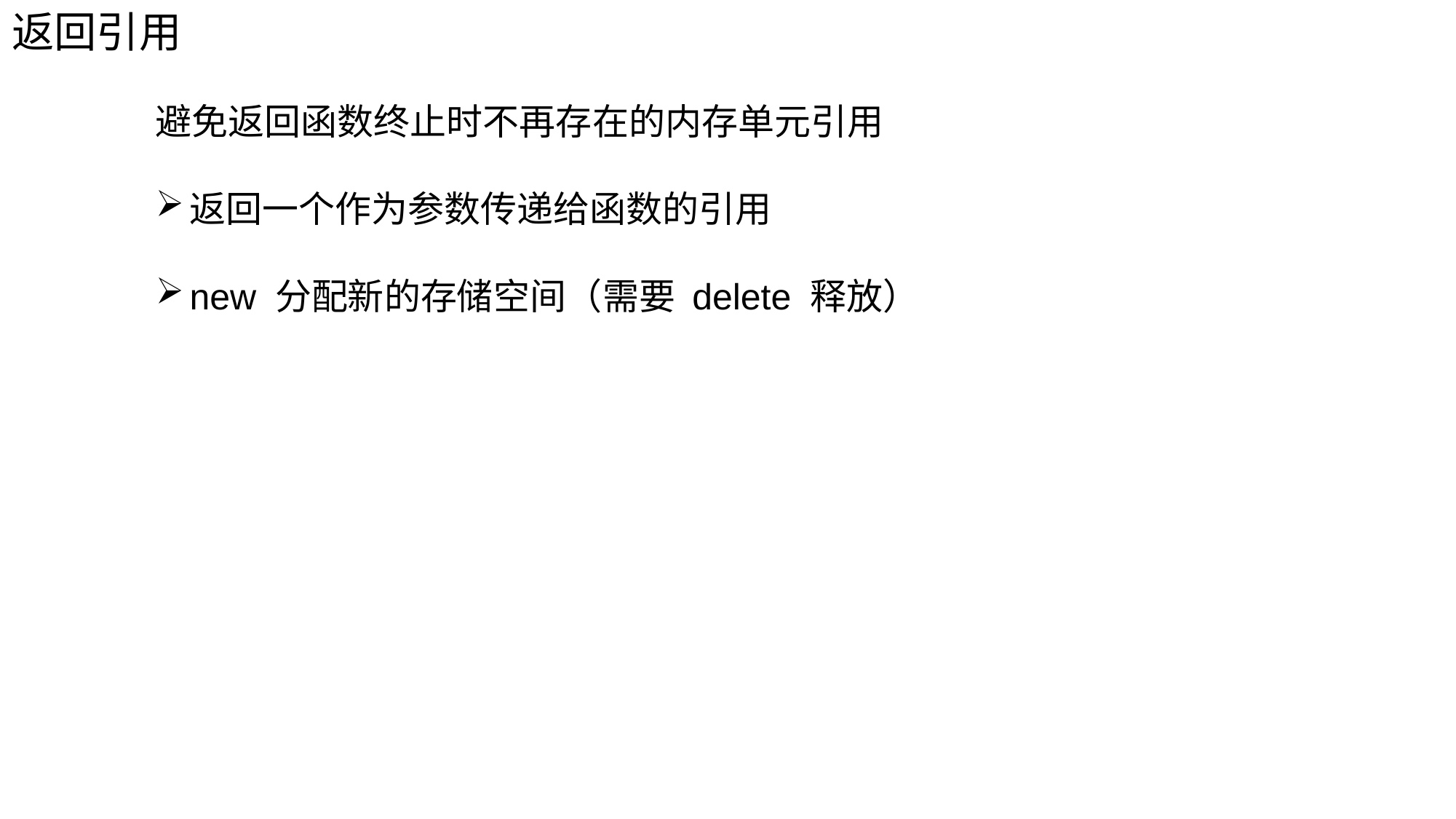

返回引用
避免返回函数终止时不再存在的内存单元引用

返回一个作为参数传递给函数的引用

new 分配新的存储空间（需要 delete 释放）